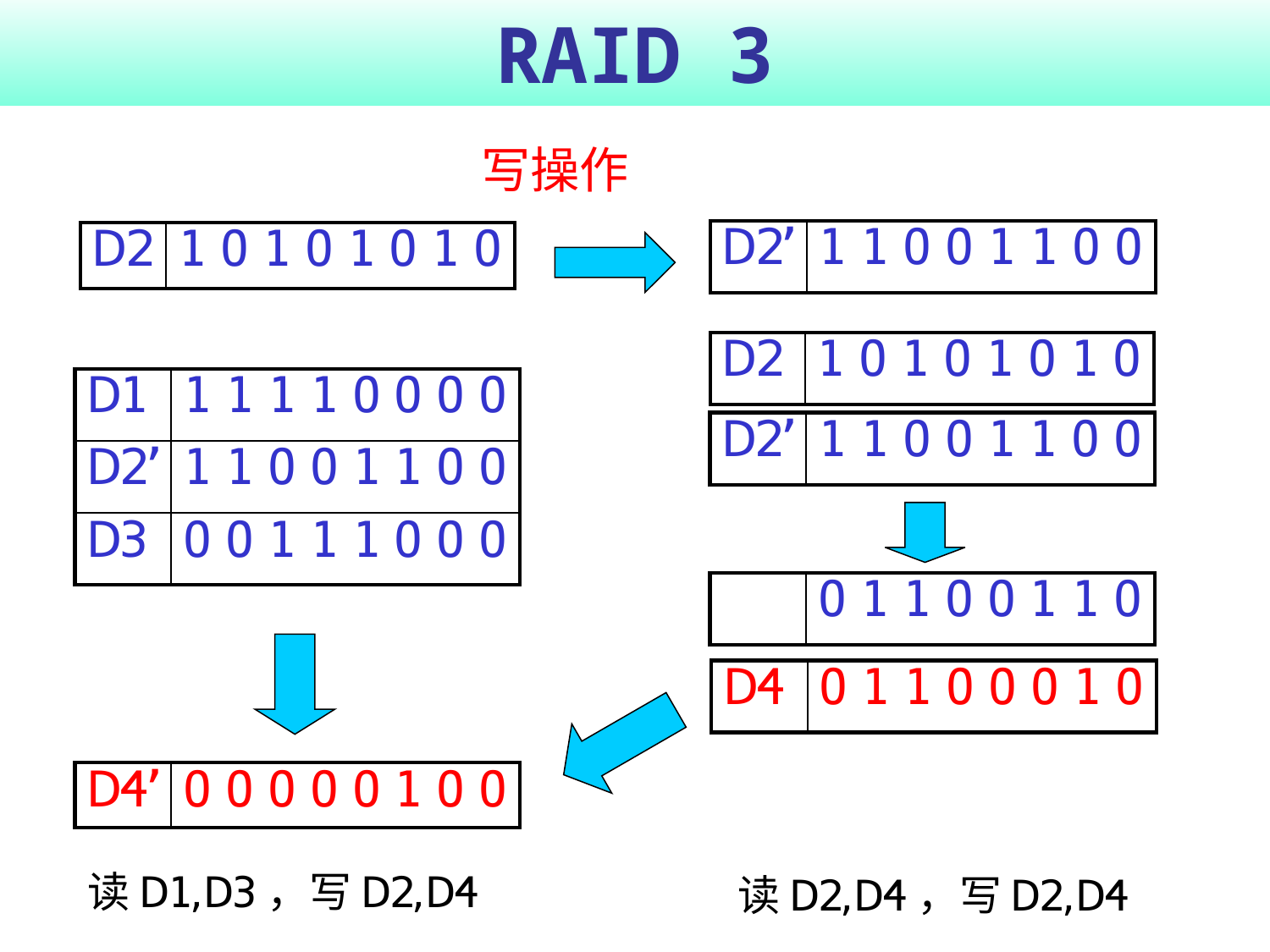

# RAID 3
写操作
| D2’ | 1 1 0 0 1 1 0 0 |
| --- | --- |
| D2 | 1 0 1 0 1 0 1 0 |
| --- | --- |

| D2 | 1 0 1 0 1 0 1 0 |
| --- | --- |
| D1 | 1 1 1 1 0 0 0 0 |
| --- | --- |
| D2’ | 1 1 0 0 1 1 0 0 |
| D3 | 0 0 1 1 1 0 0 0 |
| D2’ | 1 1 0 0 1 1 0 0 |
| --- | --- |

|  | 0 1 1 0 0 1 1 0 |
| --- | --- |

| D4 | 0 1 1 0 0 0 1 0 |
| --- | --- |

| D4’ | 0 0 0 0 0 1 0 0 |
| --- | --- |
读D1,D3，写D2,D4
读D2,D4，写D2,D4